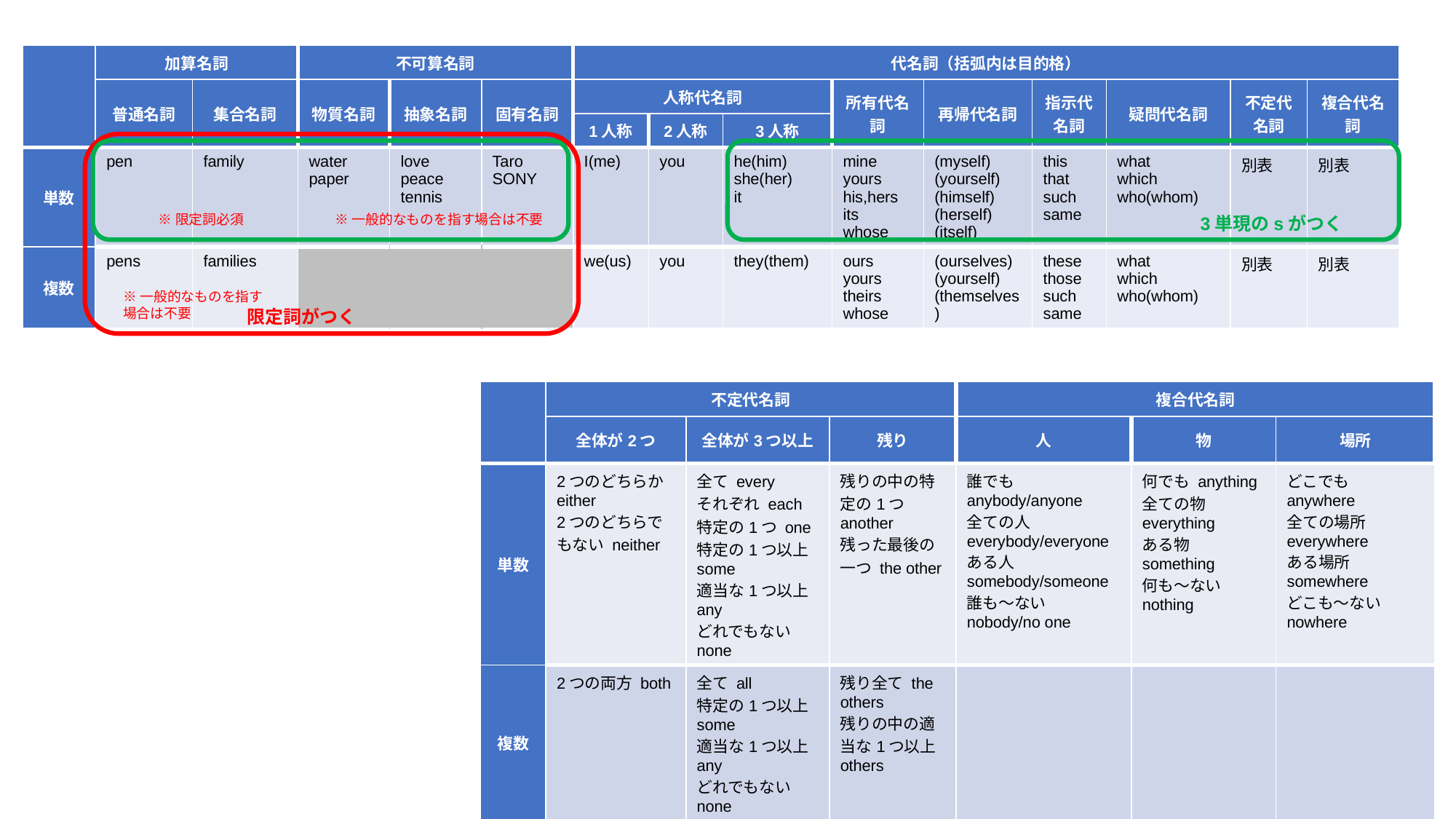

|  | 加算名詞 |  | 不可算名詞 |  |  | 代名詞（括弧内は目的格） |  |  |  |  |  |  |  |  |
| --- | --- | --- | --- | --- | --- | --- | --- | --- | --- | --- | --- | --- | --- | --- |
|  | 普通名詞 | 集合名詞 | 物質名詞 | 抽象名詞 | 固有名詞 | 人称代名詞 |  |  | 所有代名詞 | 再帰代名詞 | 指示代名詞 | 疑問代名詞 | 不定代名詞 | 複合代名詞 |
|  |  |  |  |  |  | 1人称 | 2人称 | 3人称 |  |  |  |  |  |  |
| 単数 | pen | family | water paper | love peace tennis | Taro SONY | I(me) | you | he(him) she(her) it | mine yours his,hers its whose | (myself) (yourself) (himself) (herself) (itself) | this that such same | what which who(whom) | 別表 | 別表 |
| 複数 | pens | families |  |  |  | we(us) | you | they(them) | ours yours theirs whose | (ourselves) (yourself) (themselves) | these those such same | what which who(whom) | 別表 | 別表 |

※限定詞必須
※一般的なものを指す場合は不要
3単現のsがつく
※一般的なものを指す場合は不要
限定詞がつく
|  | 不定代名詞 |  |  | 複合代名詞 |  |  |
| --- | --- | --- | --- | --- | --- | --- |
|  | 全体が2つ | 全体が3つ以上 | 残り | 人 | 物 | 場所 |
| 単数 | 2つのどちらか either 2つのどちらでもない neither | 全て every それぞれ each 特定の1つ one 特定の1つ以上 some 適当な1つ以上 any どれでもない none | 残りの中の特定の1つ another 残った最後の一つ the other | 誰でも anybody/anyone 全ての人 everybody/everyone ある人 somebody/someone 誰も〜ない nobody/no one | 何でも anything 全ての物 everything ある物 something 何も〜ない nothing | どこでも anywhere 全ての場所 everywhere ある場所 somewhere どこも〜ない nowhere |
| 複数 | 2つの両方 both | 全て all 特定の1つ以上 some 適当な1つ以上 any どれでもない none | 残り全て the others 残りの中の適当な1つ以上 others |  |  |  |